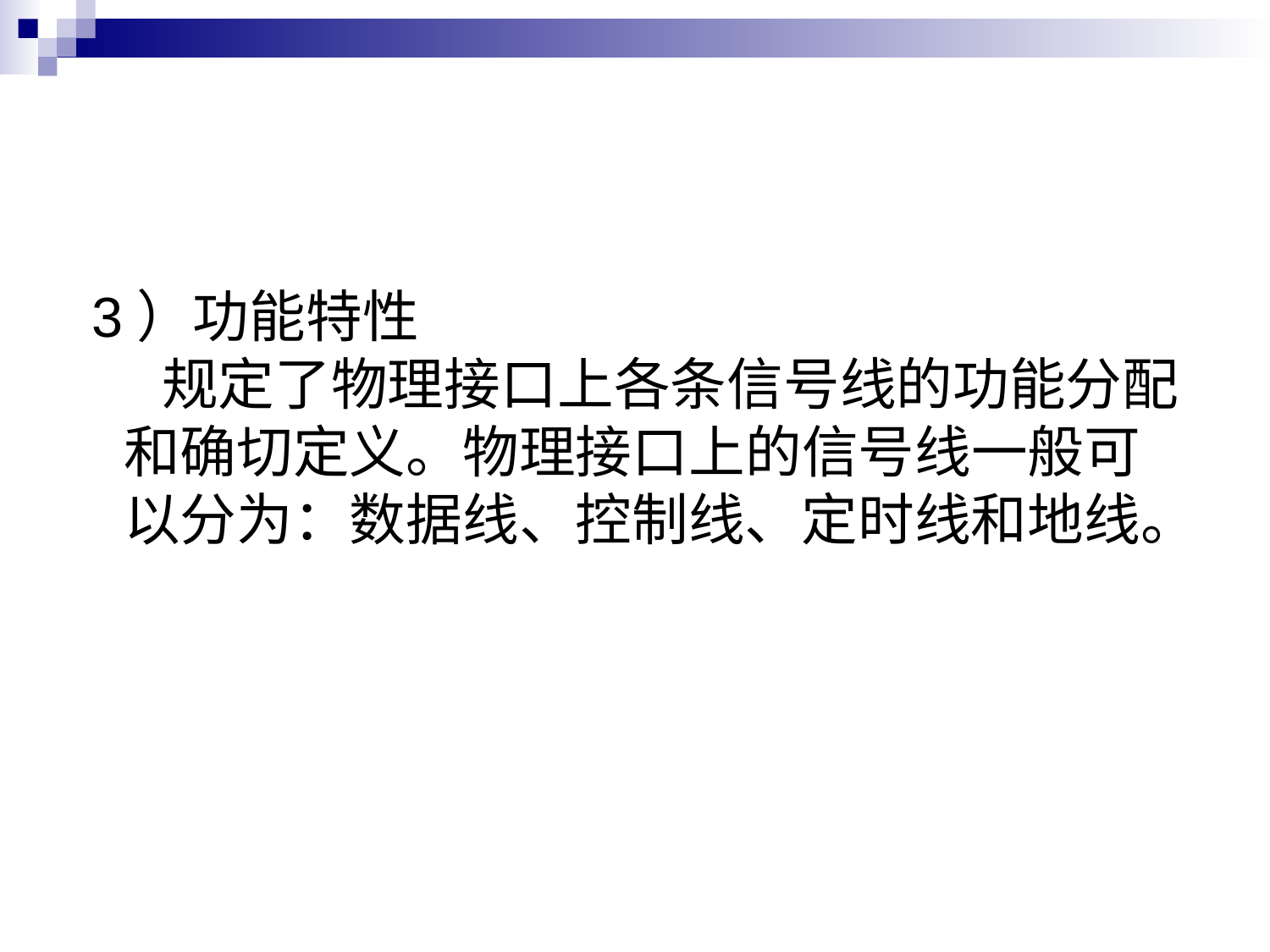

#
 3）功能特性
   规定了物理接口上各条信号线的功能分配和确切定义。物理接口上的信号线一般可以分为：数据线、控制线、定时线和地线。